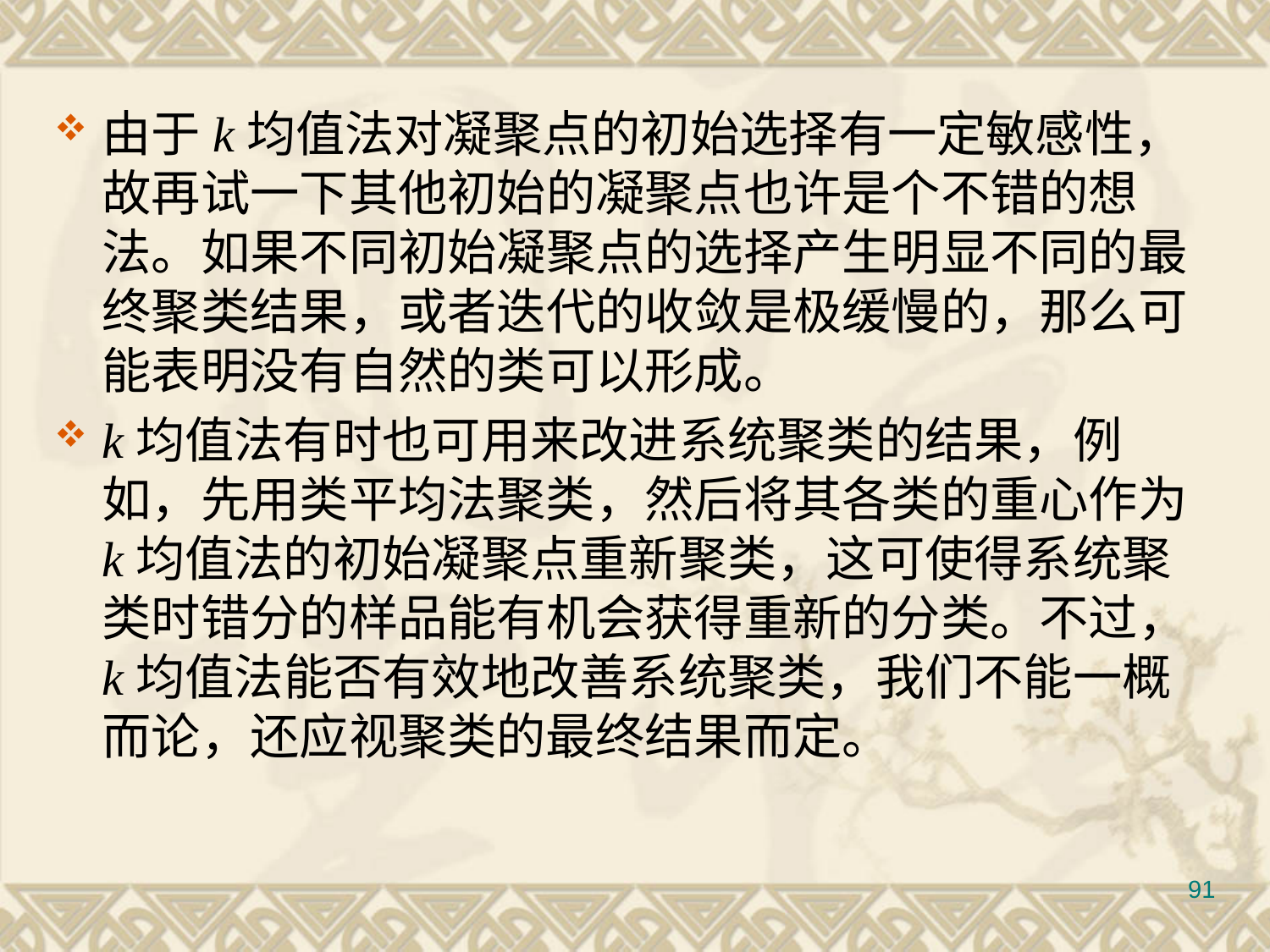

#
由于k均值法对凝聚点的初始选择有一定敏感性，故再试一下其他初始的凝聚点也许是个不错的想法。如果不同初始凝聚点的选择产生明显不同的最终聚类结果，或者迭代的收敛是极缓慢的，那么可能表明没有自然的类可以形成。
k均值法有时也可用来改进系统聚类的结果，例如，先用类平均法聚类，然后将其各类的重心作为k均值法的初始凝聚点重新聚类，这可使得系统聚类时错分的样品能有机会获得重新的分类。不过，k均值法能否有效地改善系统聚类，我们不能一概而论，还应视聚类的最终结果而定。
91